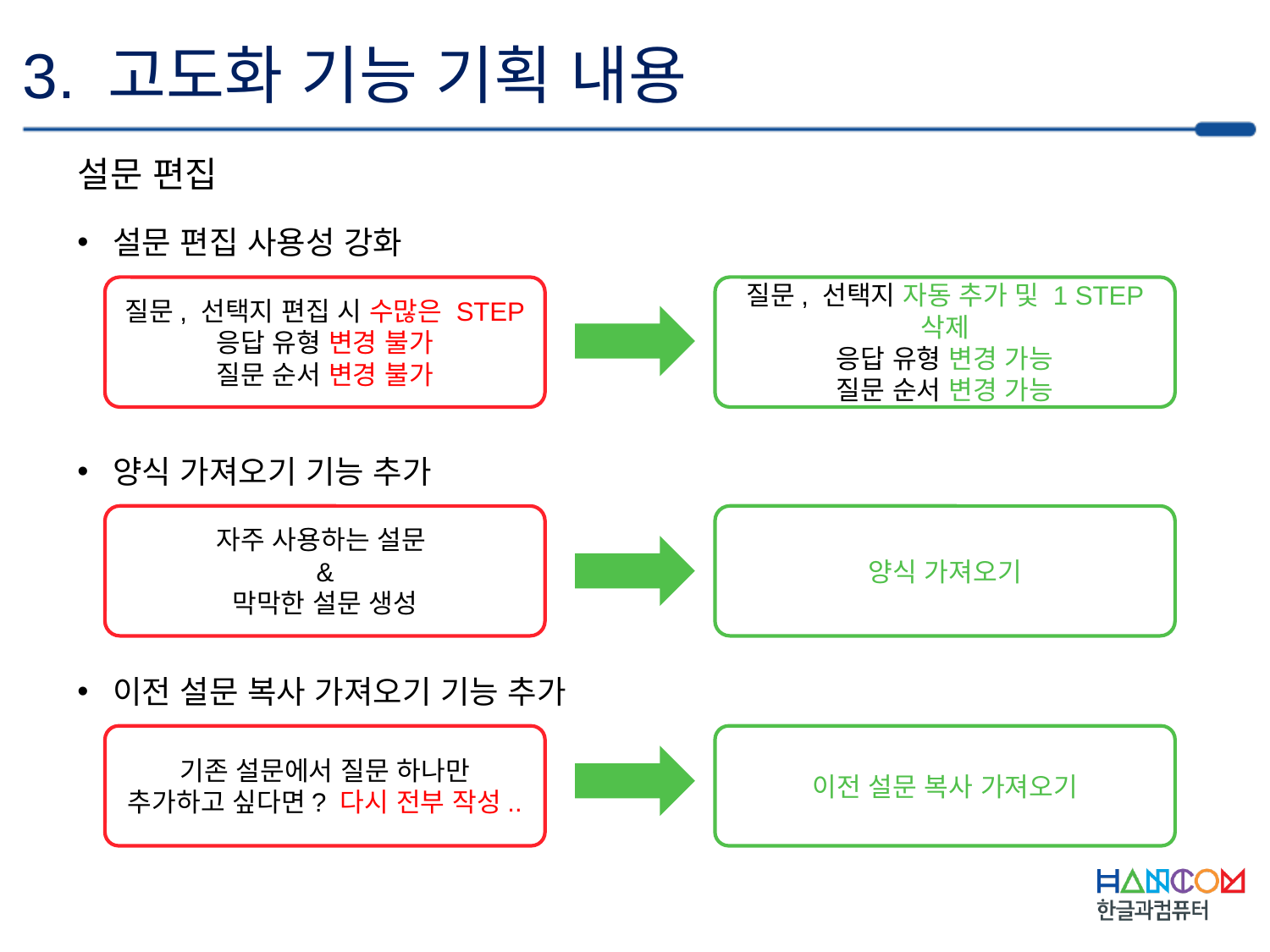

3. 고도화 기능 기획 내용
설문 편집
설문 편집 사용성 강화
질문, 선택지 편집 시 수많은 STEP
응답 유형 변경 불가
질문 순서 변경 불가
질문, 선택지 자동 추가 및 1 STEP 삭제
응답 유형 변경 가능
질문 순서 변경 가능

양식 가져오기 기능 추가
자주 사용하는 설문
&
막막한 설문 생성
양식 가져오기

이전 설문 복사 가져오기 기능 추가
기존 설문에서 질문 하나만
추가하고 싶다면? 다시 전부 작성..
이전 설문 복사 가져오기